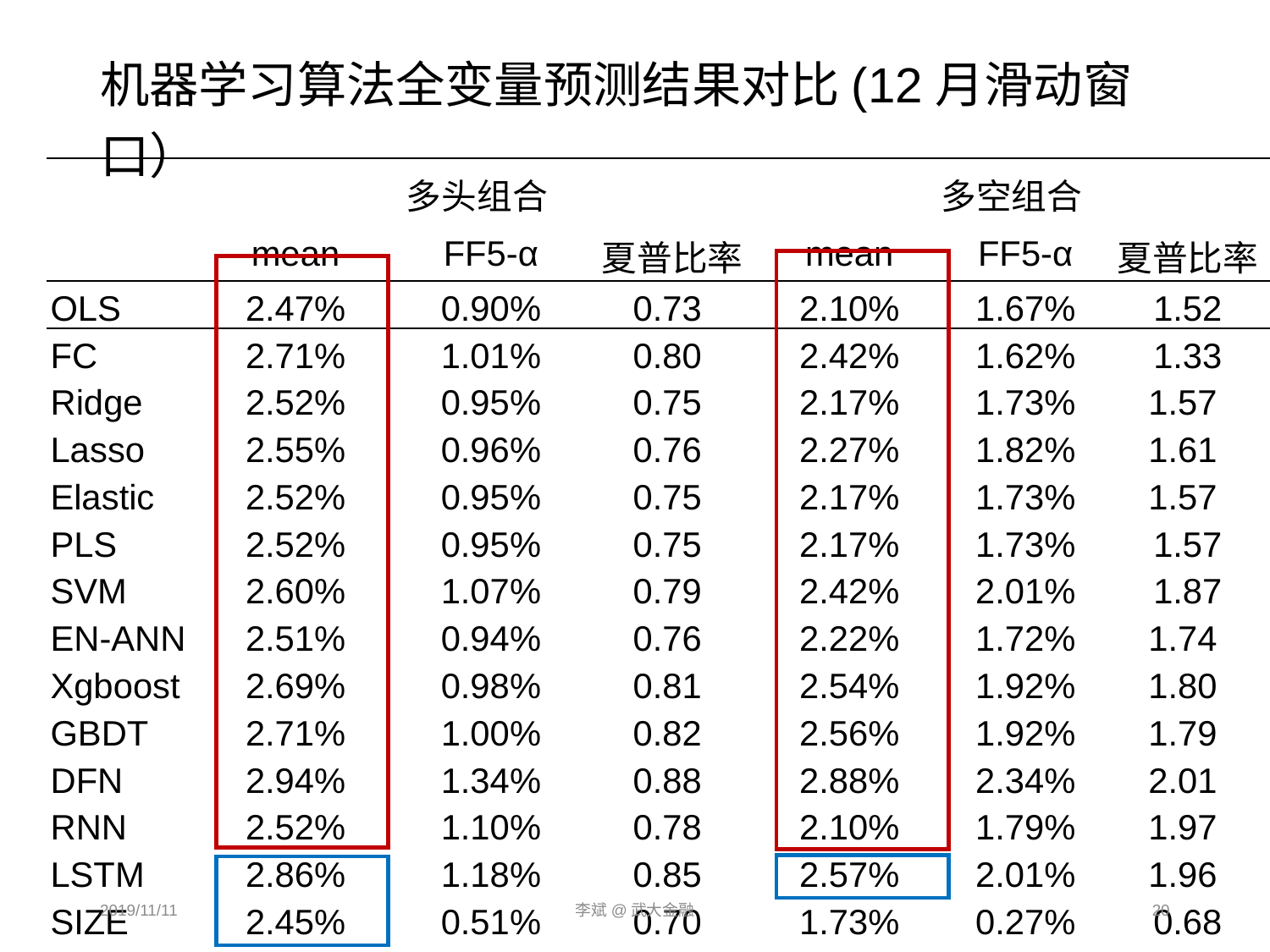

# 机器学习算法全变量预测结果对比(12月滑动窗口）
|  | 多头组合 |  |  | 多空组合 |  |  |
| --- | --- | --- | --- | --- | --- | --- |
|  | mean | FF5-α | 夏普比率 | mean | FF5-α | 夏普比率 |
| OLS | 2.47% | 0.90% | 0.73 | 2.10% | 1.67% | 1.52 |
| FC | 2.71% | 1.01% | 0.80 | 2.42% | 1.62% | 1.33 |
| Ridge | 2.52% | 0.95% | 0.75 | 2.17% | 1.73% | 1.57 |
| Lasso | 2.55% | 0.96% | 0.76 | 2.27% | 1.82% | 1.61 |
| Elastic | 2.52% | 0.95% | 0.75 | 2.17% | 1.73% | 1.57 |
| PLS | 2.52% | 0.95% | 0.75 | 2.17% | 1.73% | 1.57 |
| SVM | 2.60% | 1.07% | 0.79 | 2.42% | 2.01% | 1.87 |
| EN-ANN | 2.51% | 0.94% | 0.76 | 2.22% | 1.72% | 1.74 |
| Xgboost | 2.69% | 0.98% | 0.81 | 2.54% | 1.92% | 1.80 |
| GBDT | 2.71% | 1.00% | 0.82 | 2.56% | 1.92% | 1.79 |
| DFN | 2.94% | 1.34% | 0.88 | 2.88% | 2.34% | 2.01 |
| RNN | 2.52% | 1.10% | 0.78 | 2.10% | 1.79% | 1.97 |
| LSTM | 2.86% | 1.18% | 0.85 | 2.57% | 2.01% | 1.96 |
| SIZE | 2.45% | 0.51% | 0.70 | 1.73% | 0.27% | 0.68 |
| MKT | 0.61% | -0.01% | 0.1795 |  |  |  |

2019/11/11
李斌@武大金融
20